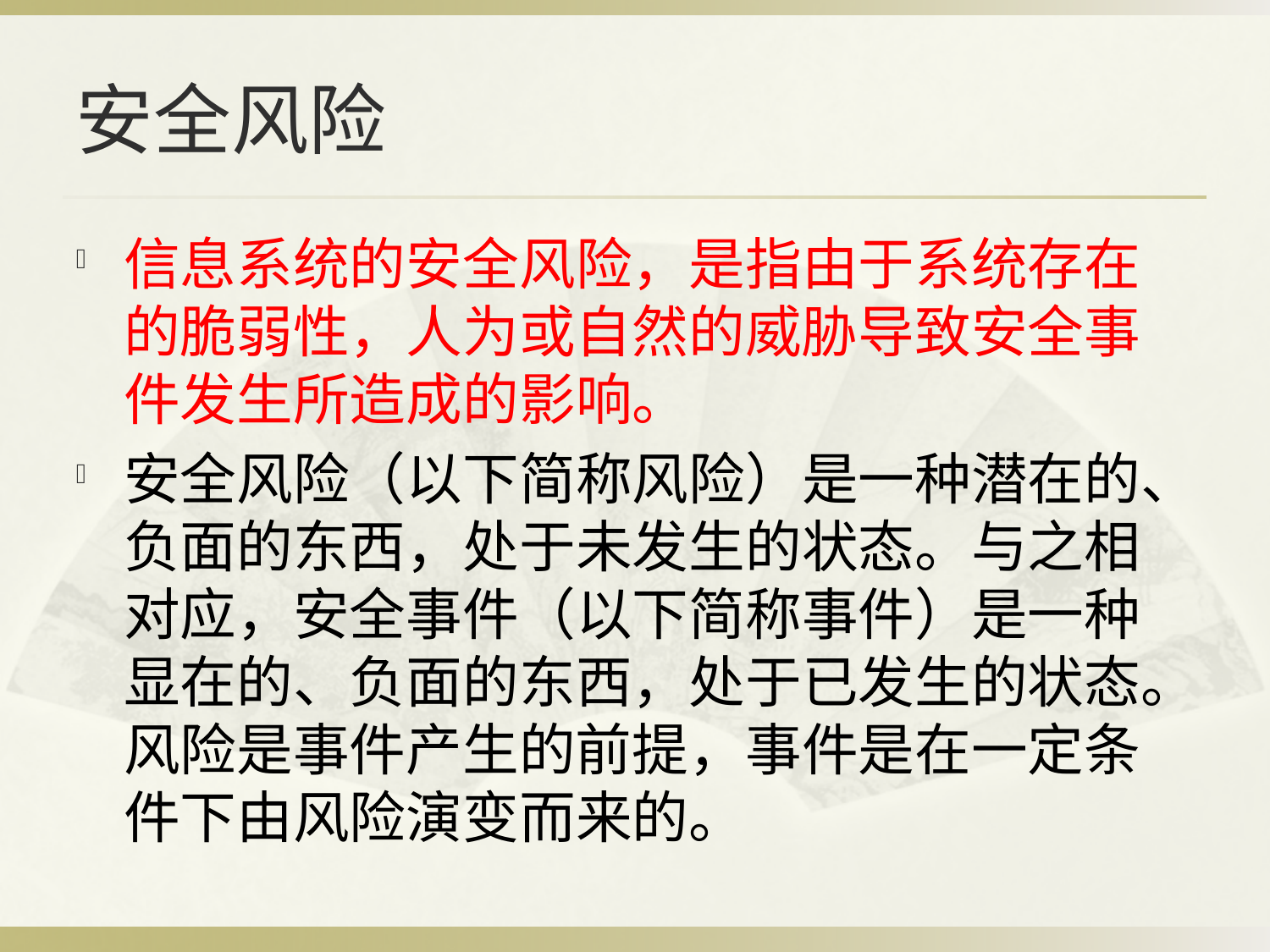

# 安全风险
信息系统的安全风险，是指由于系统存在的脆弱性，人为或自然的威胁导致安全事件发生所造成的影响。
安全风险（以下简称风险）是一种潜在的、负面的东西，处于未发生的状态。与之相对应，安全事件（以下简称事件）是一种显在的、负面的东西，处于已发生的状态。风险是事件产生的前提，事件是在一定条件下由风险演变而来的。